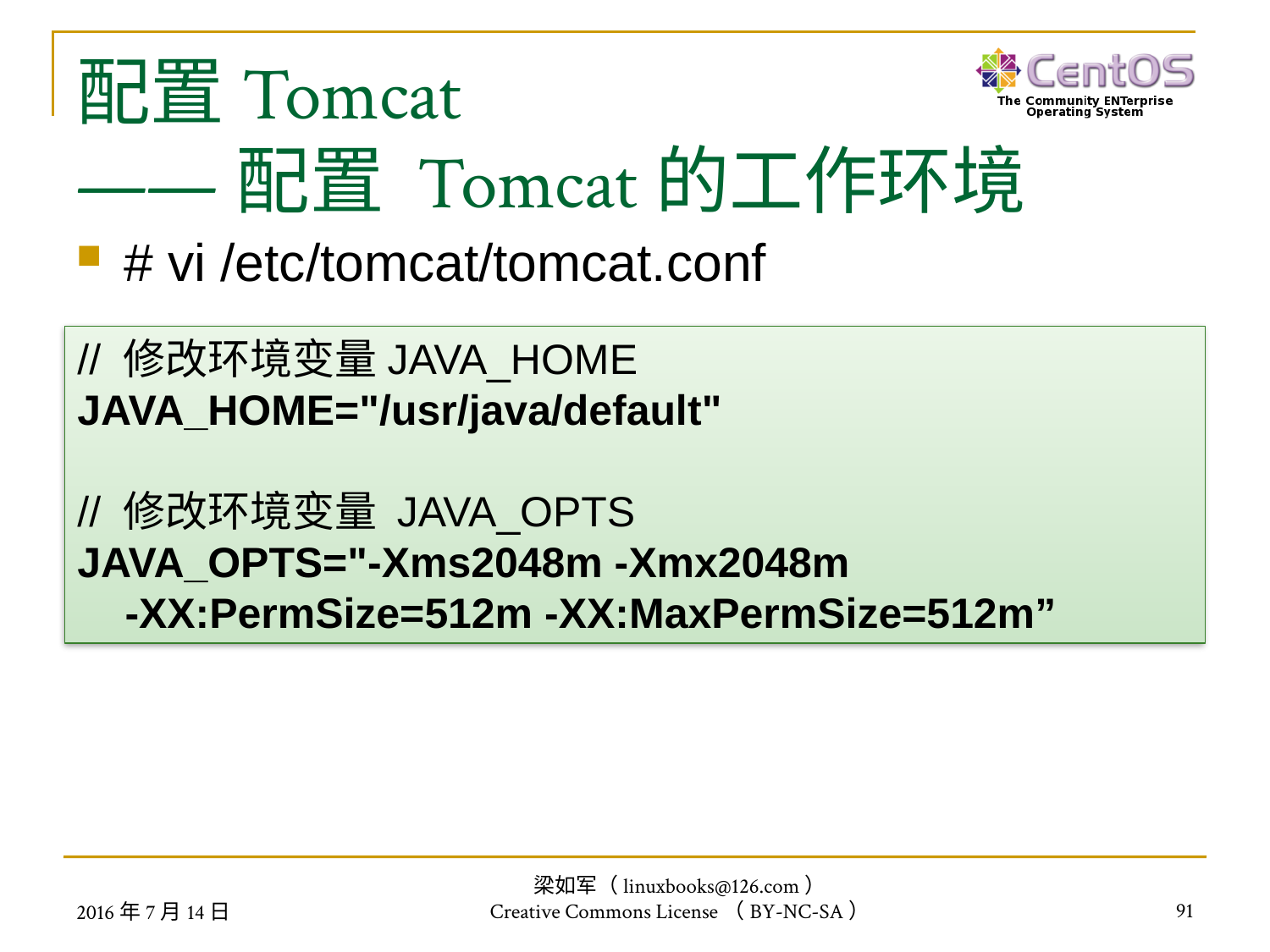

# 配置Tomcat ——配置 Tomcat的工作环境
# vi /etc/tomcat/tomcat.conf
// 修改环境变量JAVA_HOME
JAVA_HOME="/usr/java/default"

// 修改环境变量 JAVA_OPTS
JAVA_OPTS="-Xms2048m -Xmx2048m
    -XX:PermSize=512m -XX:MaxPermSize=512m”
梁如军（linuxbooks@126.com）
Creative Commons License（BY-NC-SA）
2016年7月14日
91